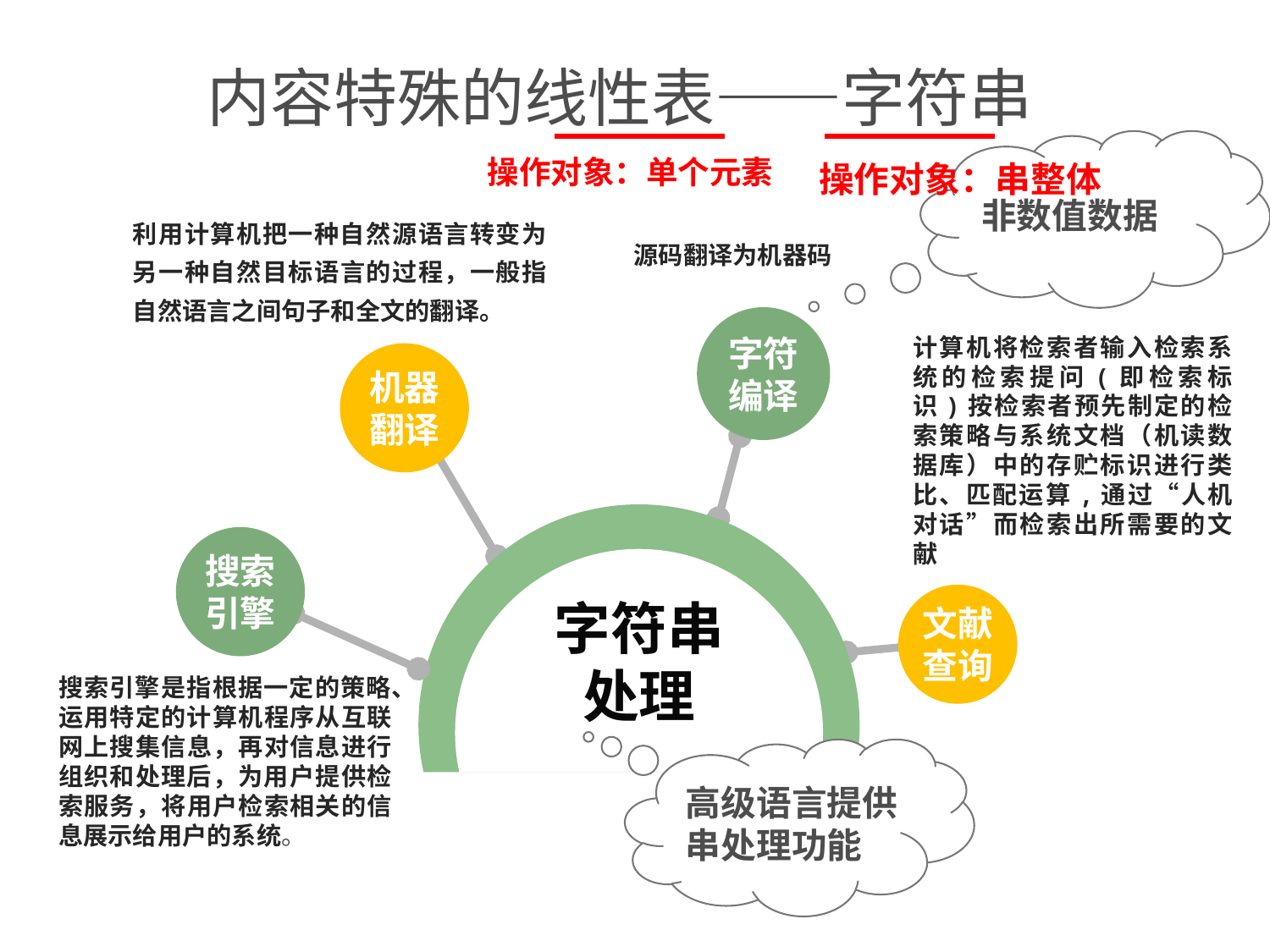

# 内容特殊的线性表——字符串
非数值数据
操作对象：单个元素
操作对象：串整体
利用计算机把一种自然源语言转变为另一种自然目标语言的过程，一般指自然语言之间句子和全文的翻译。
源码翻译为机器码
字符编译
机器
翻译
计算机将检索者输入检索系统的检索提问(即检索标识)按检索者预先制定的检索策略与系统文档（机读数据库）中的存贮标识进行类比、匹配运算,通过“人机对话”而检索出所需要的文献

搜索引擎
字符串
处理
文献查询
搜索引擎是指根据一定的策略、运用特定的计算机程序从互联网上搜集信息，再对信息进行组织和处理后，为用户提供检索服务，将用户检索相关的信息展示给用户的系统。
高级语言提供
串处理功能